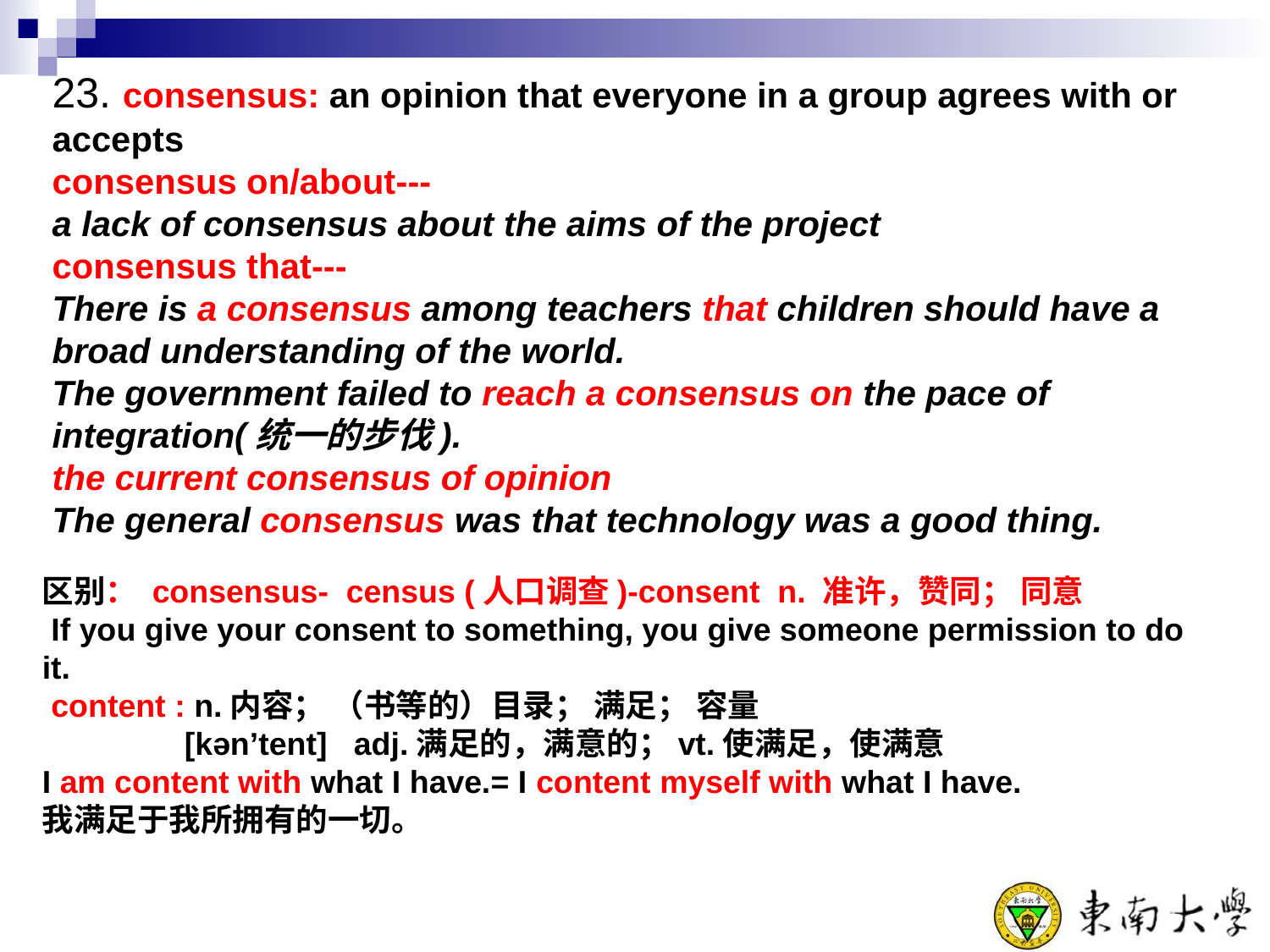

23. consensus: an opinion that everyone in a group agrees with or accepts
consensus on/about---
a lack of consensus about the aims of the project
consensus that---
There is a consensus among teachers that children should have a broad understanding of the world.
The government failed to reach a consensus on the pace of integration(统一的步伐).
the current consensus of opinion
The general consensus was that technology was a good thing.

区别： consensus-  census (人口调查)-consent  n. 准许，赞同； 同意
 If you give your consent to something, you give someone permission to do it.
 content : n.内容； （书等的）目录； 满足； 容量
                [kən’tent]   adj.满足的，满意的；vt.使满足，使满意
I am content with what I have.= I content myself with what I have.
我满足于我所拥有的一切。